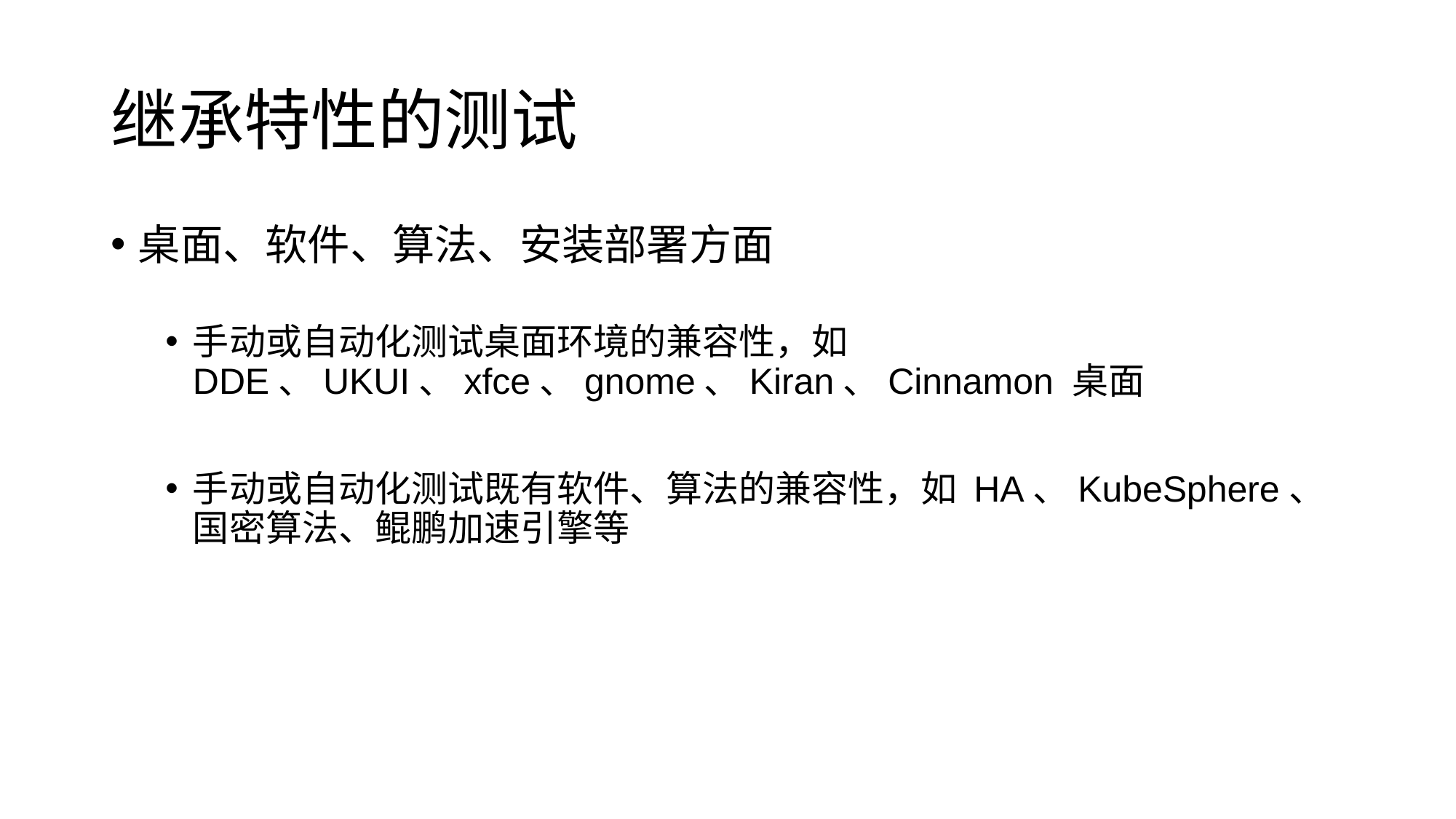

# 继承特性的测试
桌面、软件、算法、安装部署方面

手动或自动化测试桌面环境的兼容性，如 DDE、UKUI、xfce、gnome、Kiran、Cinnamon 桌面

手动或自动化测试既有软件、算法的兼容性，如 HA、KubeSphere、国密算法、鲲鹏加速引擎等